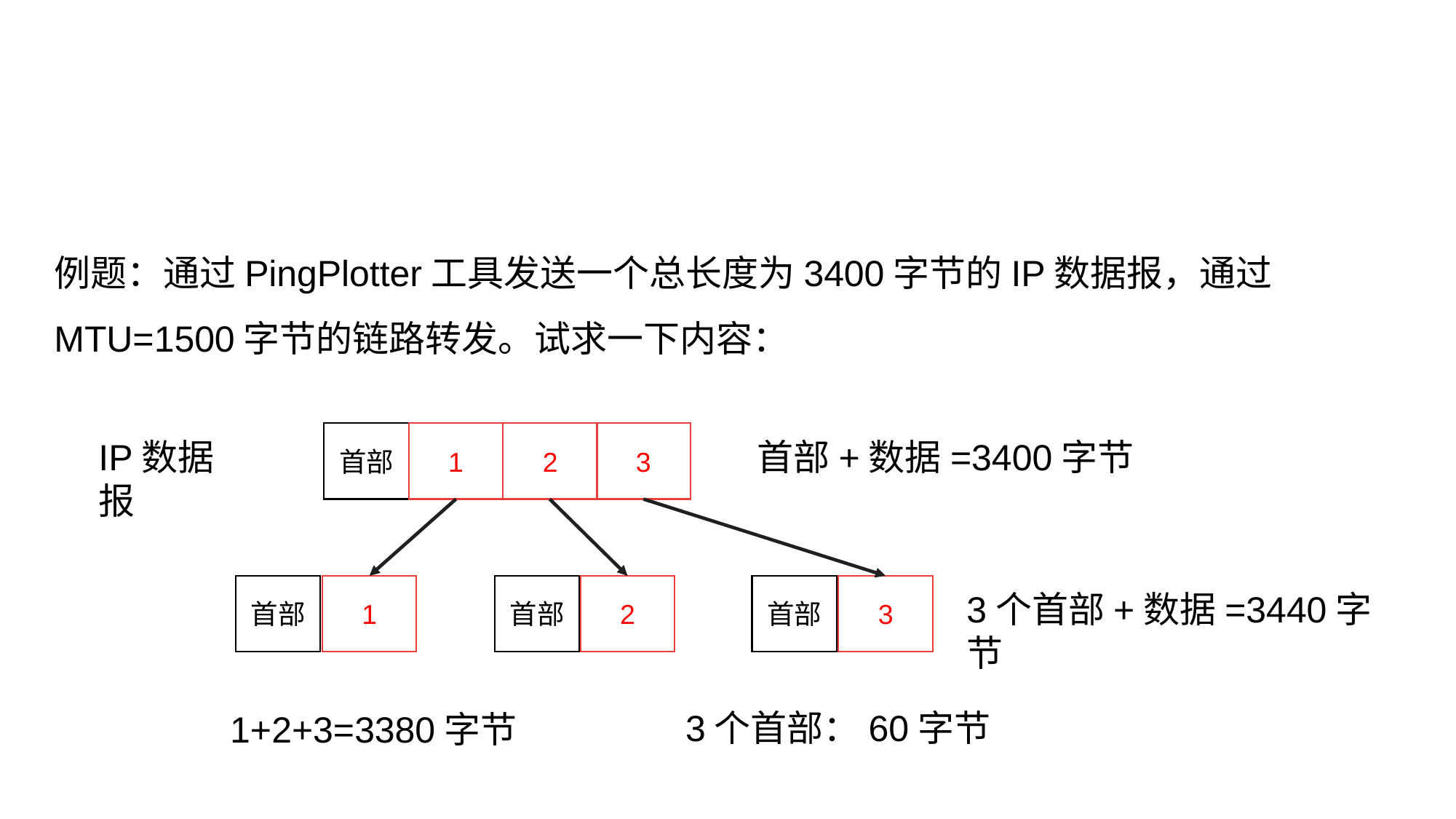

例题：通过PingPlotter工具发送一个总长度为3400字节的IP数据报，通过MTU=1500字节的链路转发。试求一下内容：
首部

1
2
3
IP数据报
首部+数据=3400字节
首部
1
首部
2
首部
3
3个首部+数据=3440字节
3个首部：60字节
1+2+3=3380字节